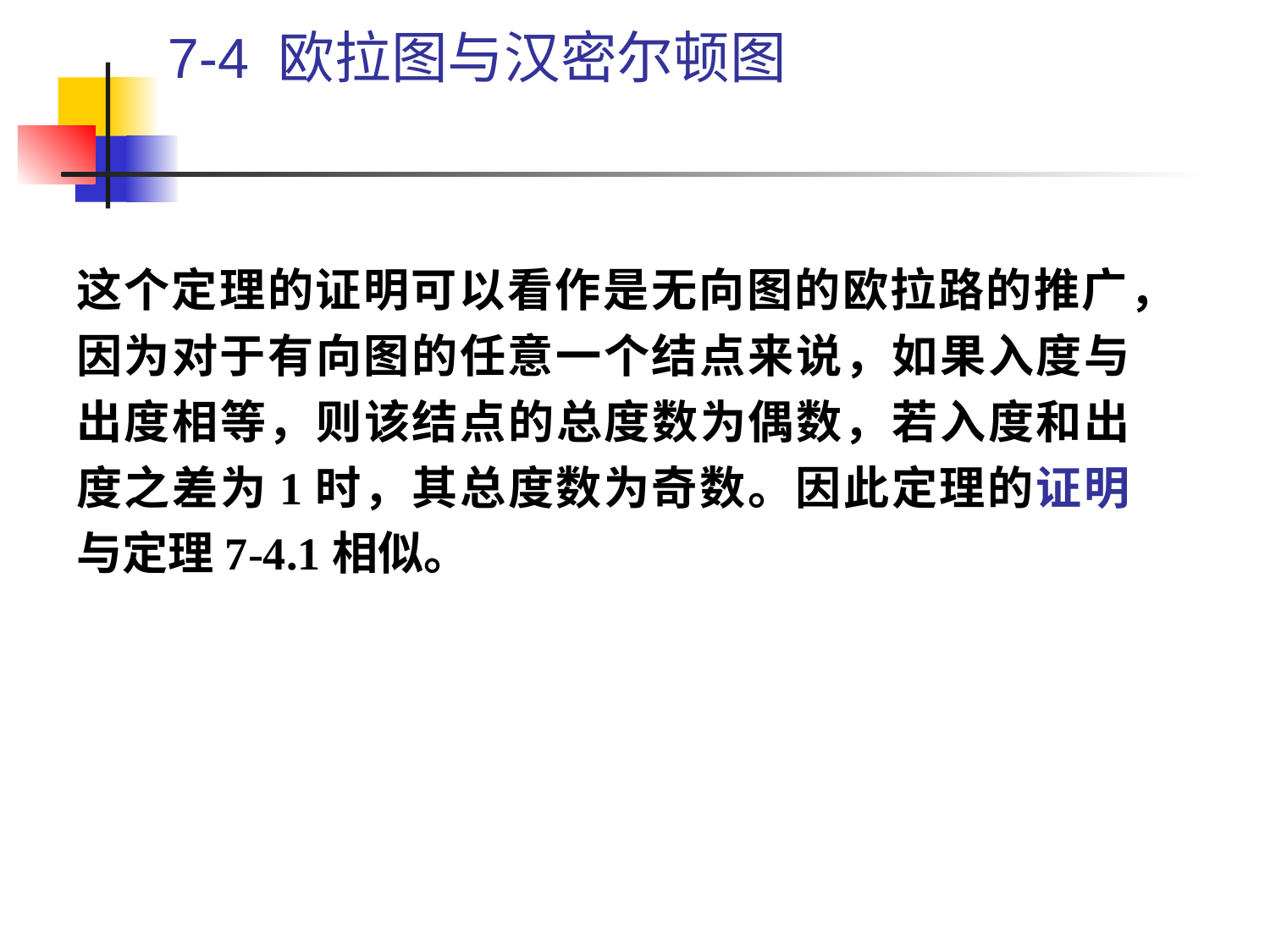

#
7-4 欧拉图与汉密尔顿图
这个定理的证明可以看作是无向图的欧拉路的推广，因为对于有向图的任意一个结点来说，如果入度与出度相等，则该结点的总度数为偶数，若入度和出度之差为1时，其总度数为奇数。因此定理的证明与定理7-4.1相似。